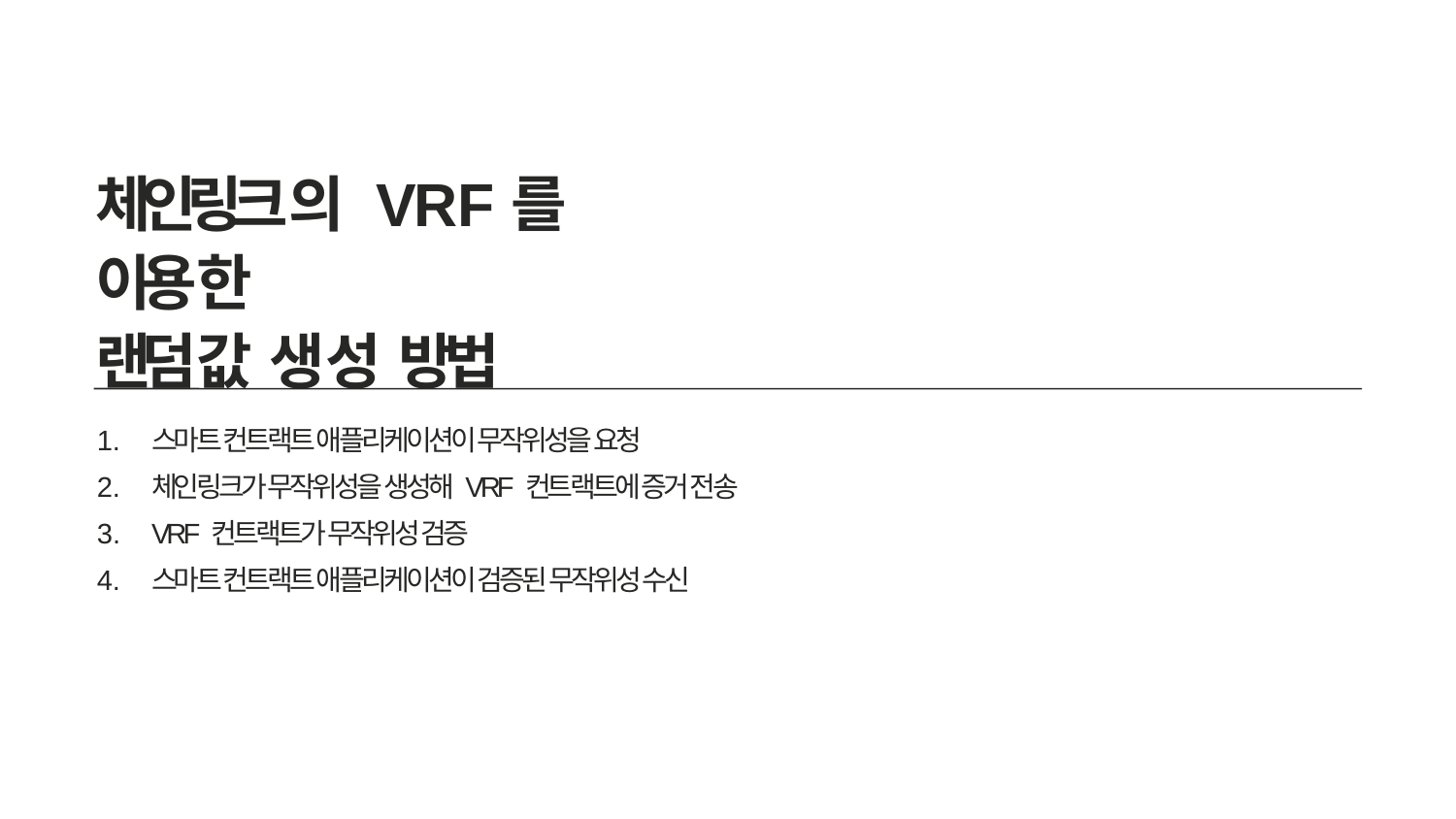

# 체인링크의 VRF를 이용한 랜덤값 생성 방법

스마트 컨트랙트 애플리케이션이 무작위성을 요청
체인링크가 무작위성을 생성해 VRF 컨트랙트에 증거 전송
VRF 컨트랙트가 무작위성 검증
스마트 컨트랙트 애플리케이션이 검증된 무작위성 수신